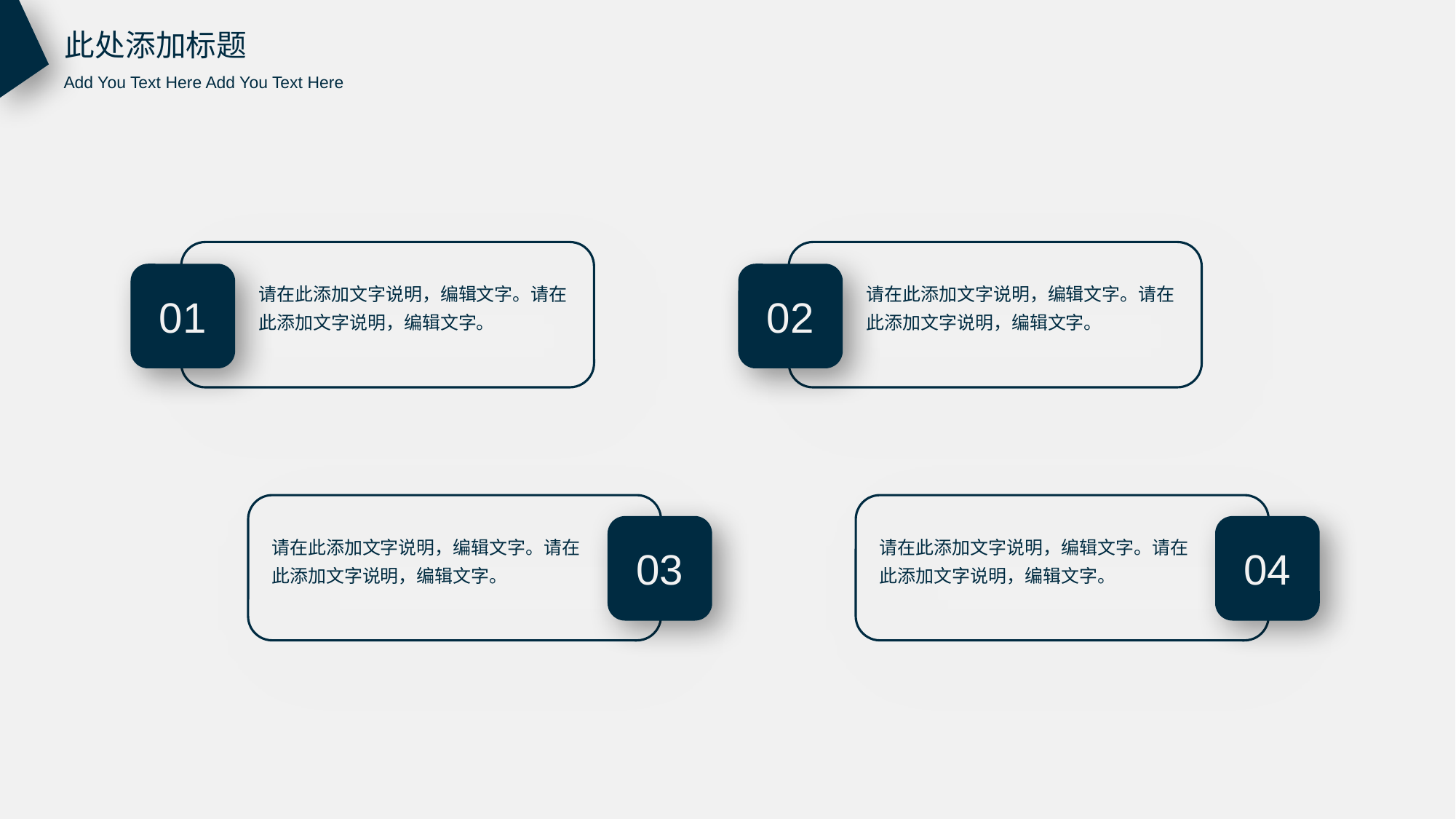

此处添加标题
Add You Text Here Add You Text Here

01
02
请在此添加文字说明，编辑文字。请在此添加文字说明，编辑文字。
请在此添加文字说明，编辑文字。请在此添加文字说明，编辑文字。

03
04
请在此添加文字说明，编辑文字。请在此添加文字说明，编辑文字。
请在此添加文字说明，编辑文字。请在此添加文字说明，编辑文字。